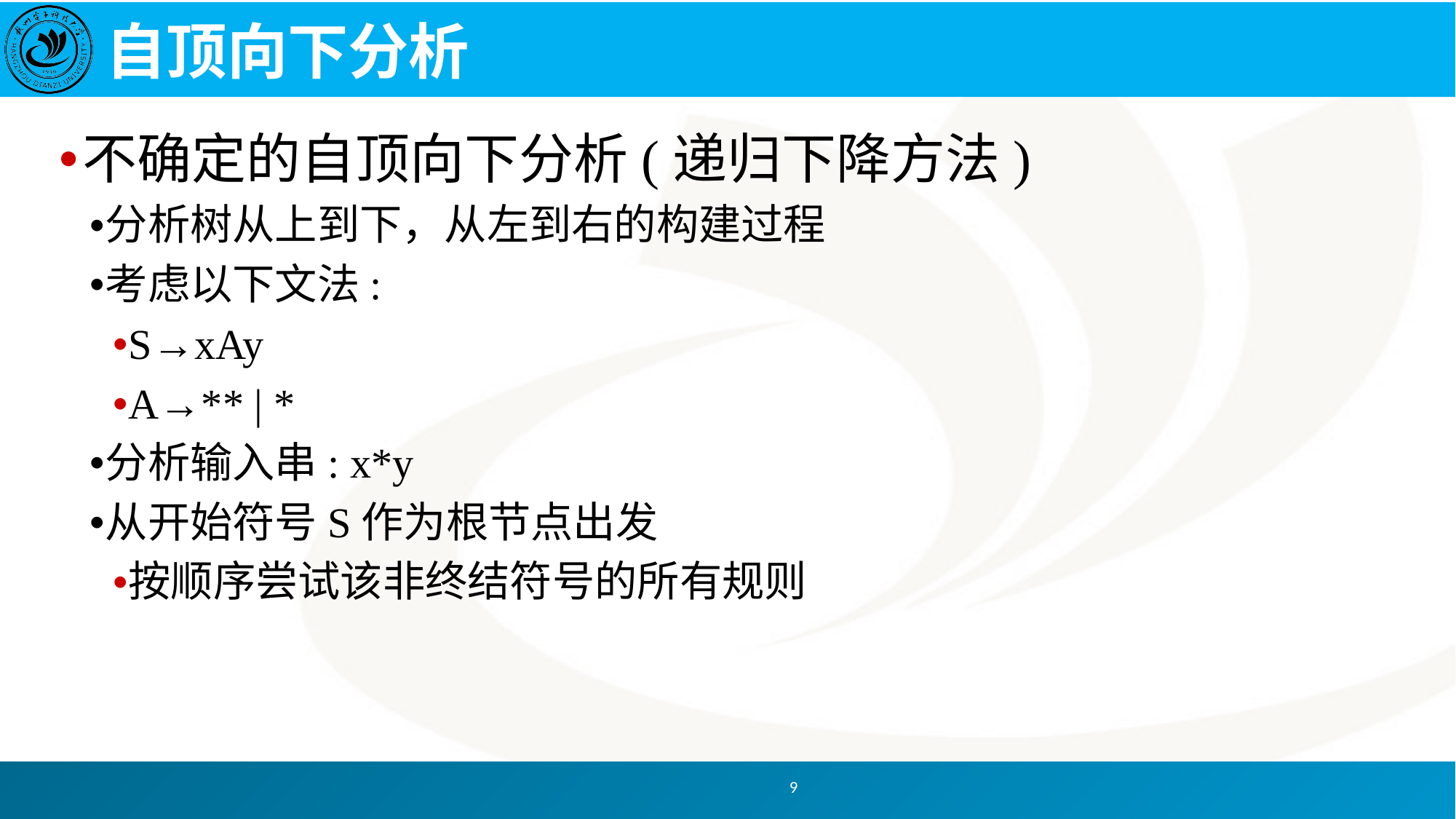

# 自顶向下分析
不确定的自顶向下分析(递归下降方法)
分析树从上到下，从左到右的构建过程
考虑以下文法:
S→xAy
A→** | *
分析输入串: x*y
从开始符号S作为根节点出发
按顺序尝试该非终结符号的所有规则
9